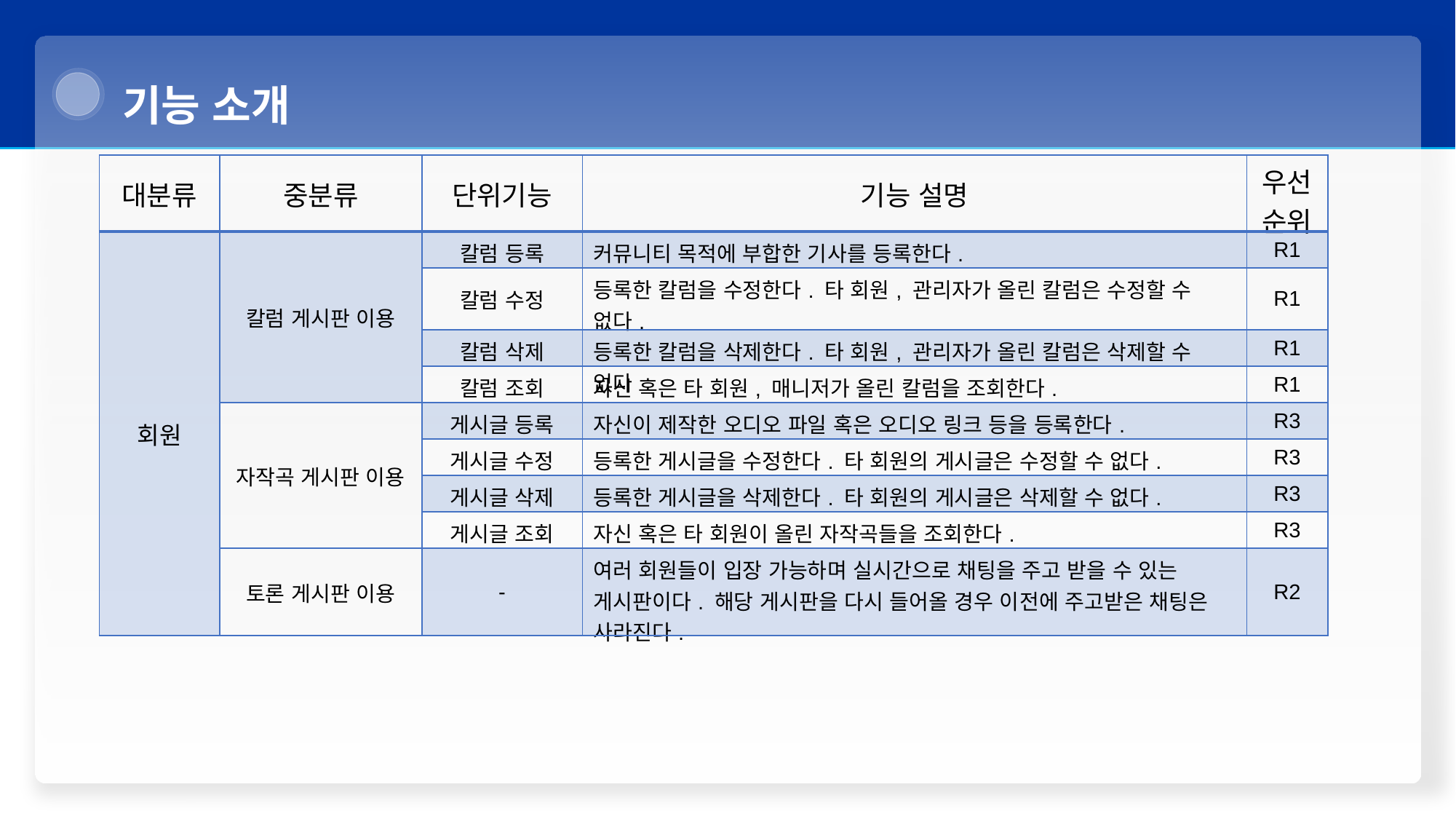

기능 소개

| 대분류 | 중분류 | 단위기능 | 기능 설명 | 우선순위 |
| --- | --- | --- | --- | --- |
| 회원 | 칼럼 게시판 이용 | 칼럼 등록 | 커뮤니티 목적에 부합한 기사를 등록한다. | R1 |
|  |  | 칼럼 수정 | 등록한 칼럼을 수정한다. 타 회원, 관리자가 올린 칼럼은 수정할 수 없다. | R1 |
|  |  | 칼럼 삭제 | 등록한 칼럼을 삭제한다. 타 회원, 관리자가 올린 칼럼은 삭제할 수 없다 | R1 |
|  |  | 칼럼 조회 | 자신 혹은 타 회원, 매니저가 올린 칼럼을 조회한다. | R1 |
|  | 자작곡 게시판 이용 | 게시글 등록 | 자신이 제작한 오디오 파일 혹은 오디오 링크 등을 등록한다. | R3 |
|  |  | 게시글 수정 | 등록한 게시글을 수정한다. 타 회원의 게시글은 수정할 수 없다. | R3 |
|  |  | 게시글 삭제 | 등록한 게시글을 삭제한다. 타 회원의 게시글은 삭제할 수 없다. | R3 |
|  |  | 게시글 조회 | 자신 혹은 타 회원이 올린 자작곡들을 조회한다. | R3 |
|  | 토론 게시판 이용 | - | 여러 회원들이 입장 가능하며 실시간으로 채팅을 주고 받을 수 있는 게시판이다. 해당 게시판을 다시 들어올 경우 이전에 주고받은 채팅은 사라진다. | R2 |